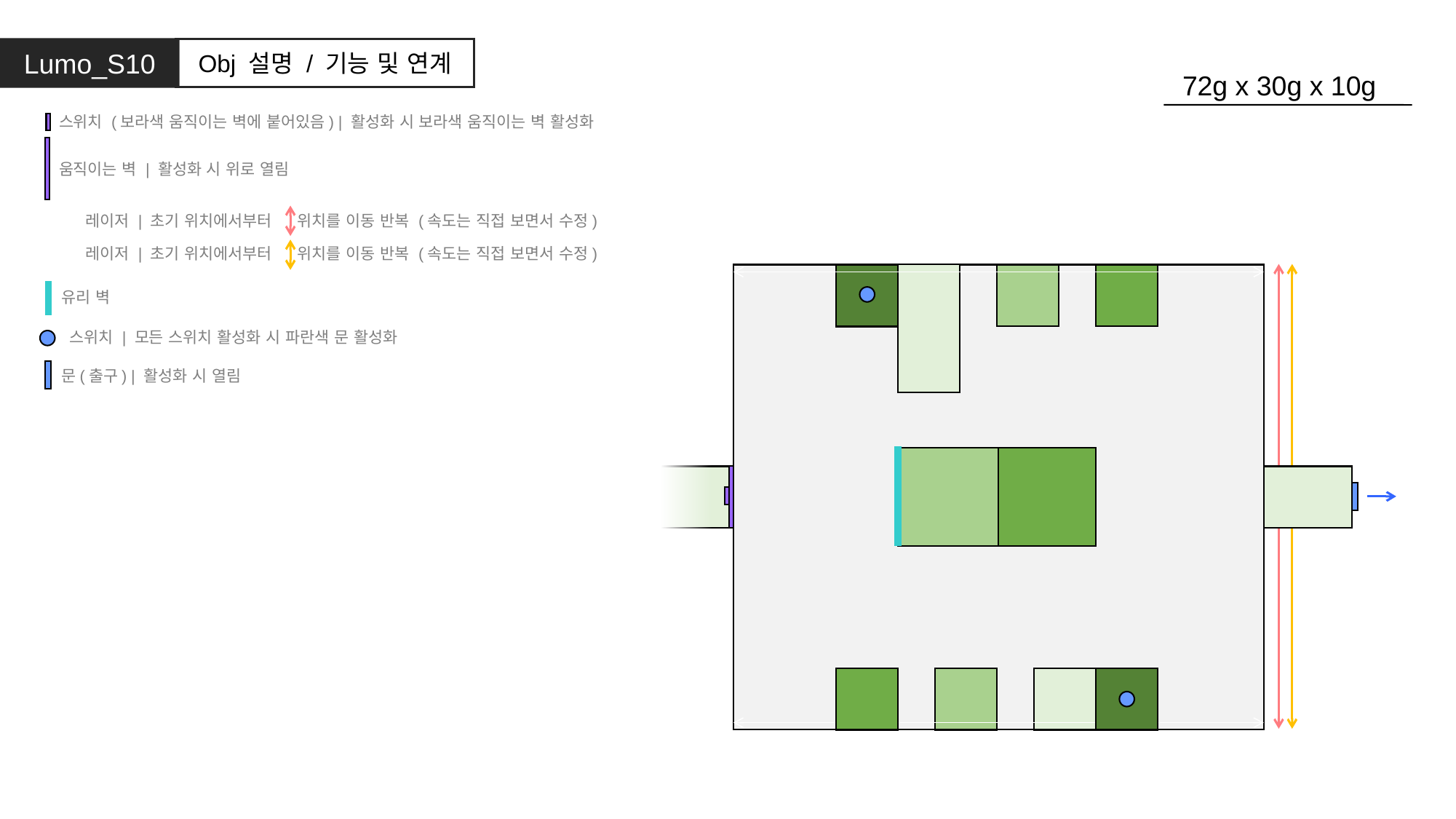

Lumo_S10
Obj 설명 / 기능 및 연계
72g x 30g x 10g

스위치 (보라색 움직이는 벽에 붙어있음) | 활성화 시 보라색 움직이는 벽 활성화

움직이는 벽 | 활성화 시 위로 열림
레이저 | 초기 위치에서부터     위치를 이동 반복 (속도는 직접 보면서 수정)
레이저 | 초기 위치에서부터     위치를 이동 반복 (속도는 직접 보면서 수정)

유리 벽
스위치 | 모든 스위치 활성화 시 파란색 문 활성화

문(출구) | 활성화 시 열림